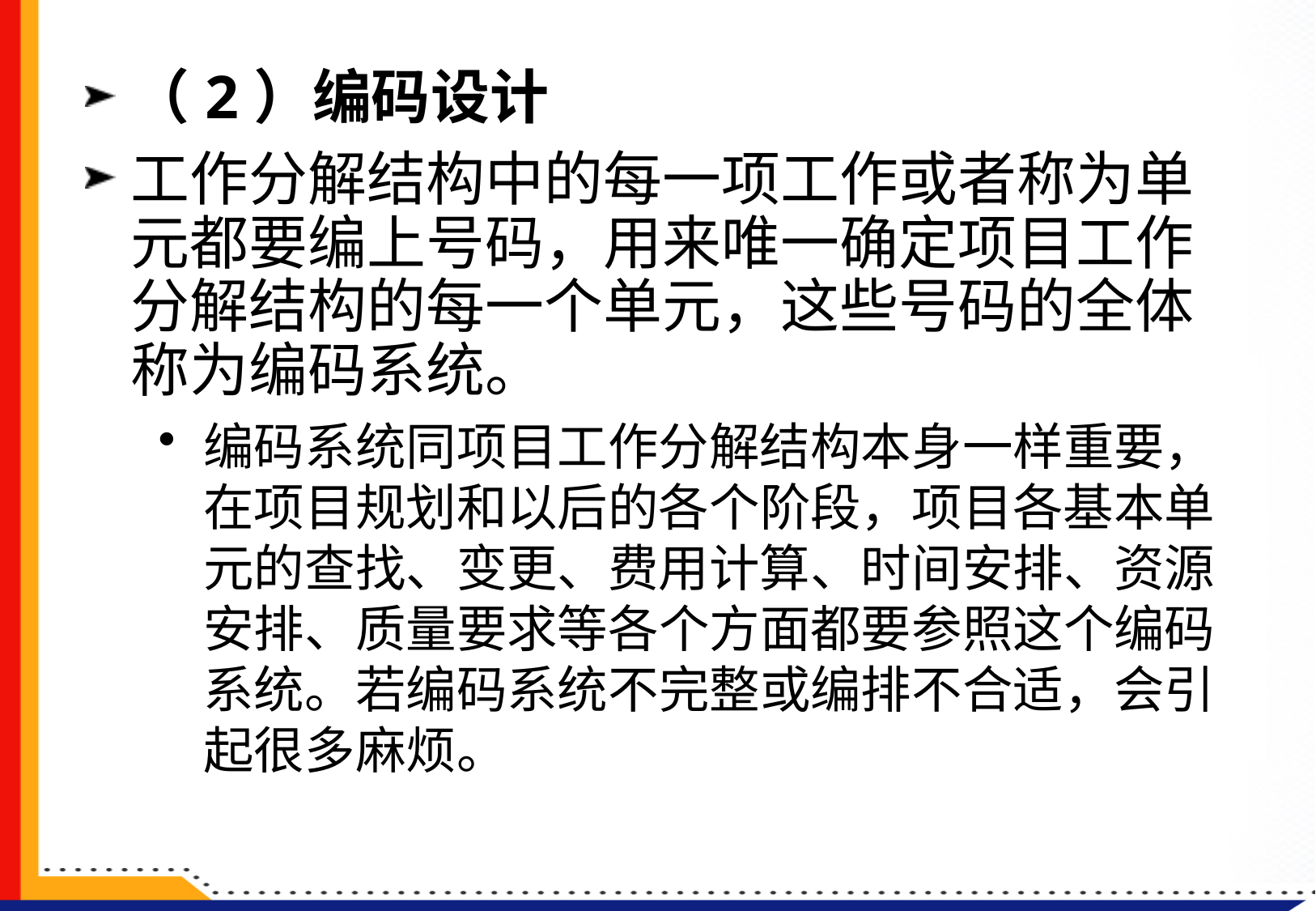

23
（2）编码设计
工作分解结构中的每一项工作或者称为单元都要编上号码，用来唯一确定项目工作分解结构的每一个单元，这些号码的全体称为编码系统。
编码系统同项目工作分解结构本身一样重要，在项目规划和以后的各个阶段，项目各基本单元的查找、变更、费用计算、时间安排、资源安排、质量要求等各个方面都要参照这个编码系统。若编码系统不完整或编排不合适，会引起很多麻烦。